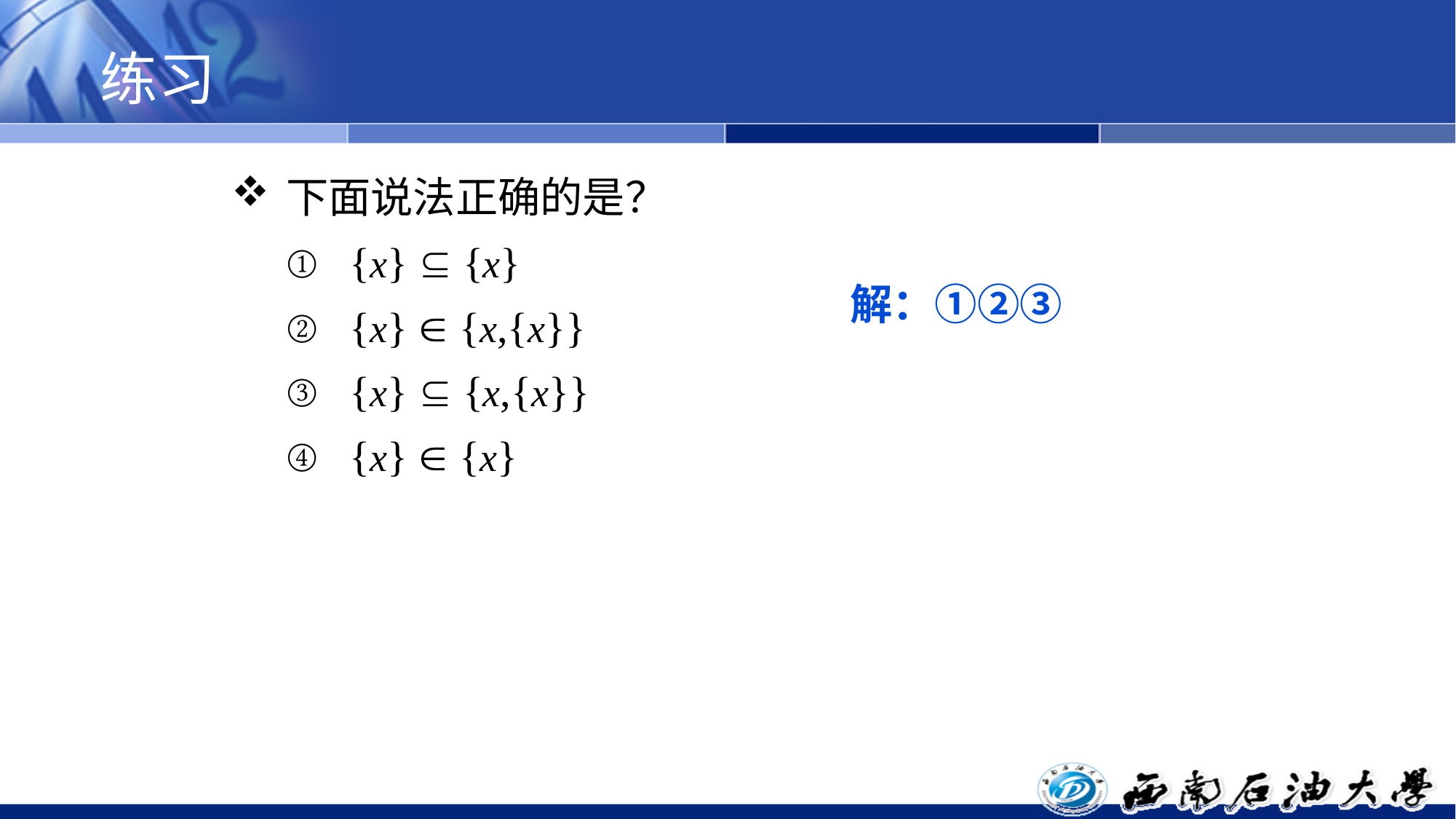

# 练习
下面说法正确的是？
{x} ⊆ {x}
{x} ∈ {x,{x}}
{x} ⊆ {x,{x}}
{x} ∈ {x}
解：①②③